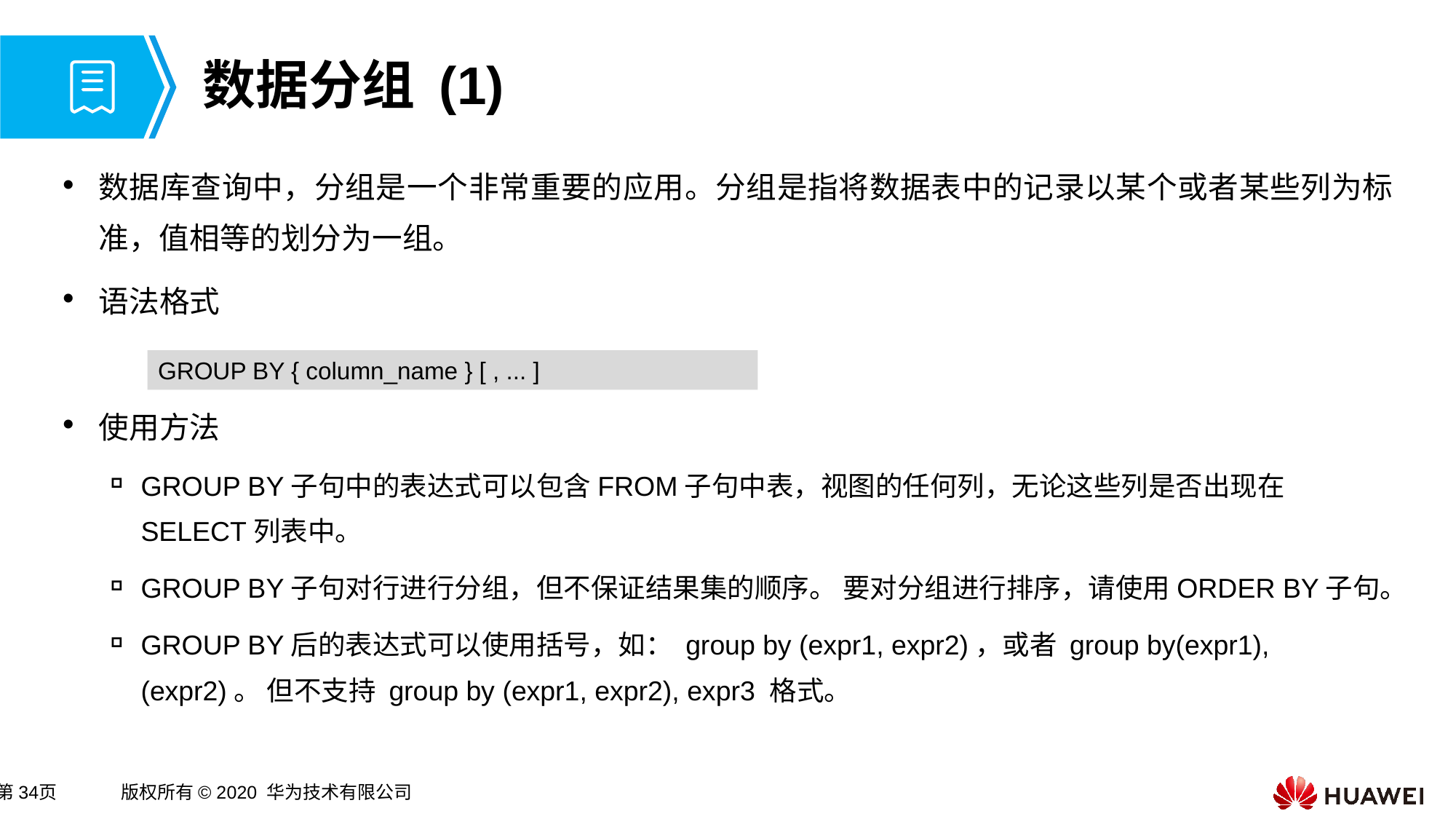

# 数据分组 (1)
数据库查询中，分组是一个非常重要的应用。分组是指将数据表中的记录以某个或者某些列为标准，值相等的划分为一组。
语法格式

使用方法
GROUP BY子句中的表达式可以包含FROM子句中表，视图的任何列，无论这些列是否出现在SELECT列表中。
GROUP BY子句对行进行分组，但不保证结果集的顺序。 要对分组进行排序，请使用ORDER BY子句。
GROUP BY后的表达式可以使用括号，如： group by (expr1, expr2)，或者 group by(expr1), (expr2)。 但不支持 group by (expr1, expr2), expr3 格式。
GROUP BY { column_name } [ , ... ]